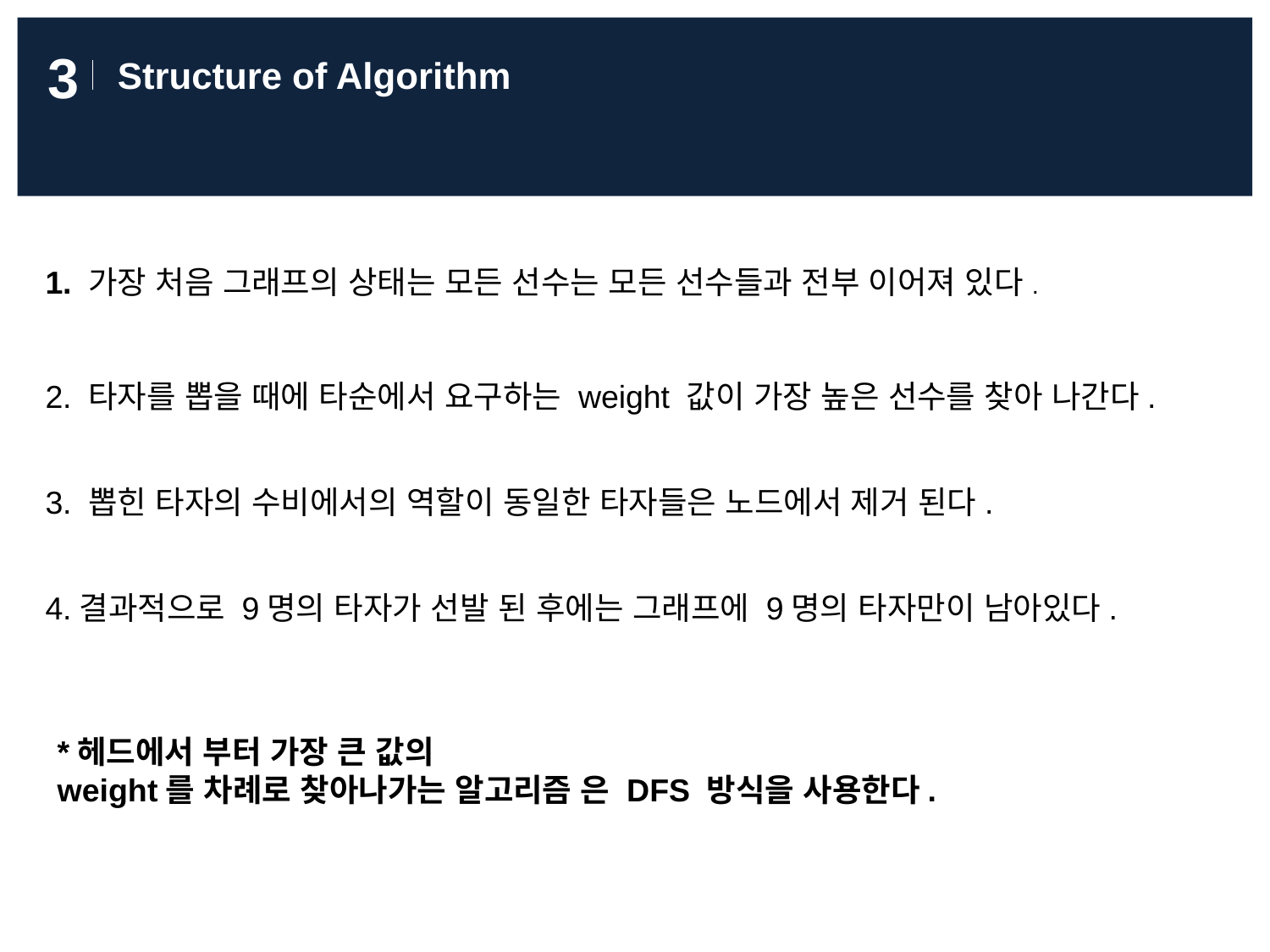

# 3

Structure of Algorithm
1. 가장 처음 그래프의 상태는 모든 선수는 모든 선수들과 전부 이어져 있다.

2. 타자를 뽑을 때에 타순에서 요구하는 weight 값이 가장 높은 선수를 찾아 나간다.

3. 뽑힌 타자의 수비에서의 역할이 동일한 타자들은 노드에서 제거 된다.

4.결과적으로 9명의 타자가 선발 된 후에는 그래프에 9명의 타자만이 남아있다.

*헤드에서 부터 가장 큰 값의
weight를 차례로 찾아나가는 알고리즘 은 DFS 방식을 사용한다.